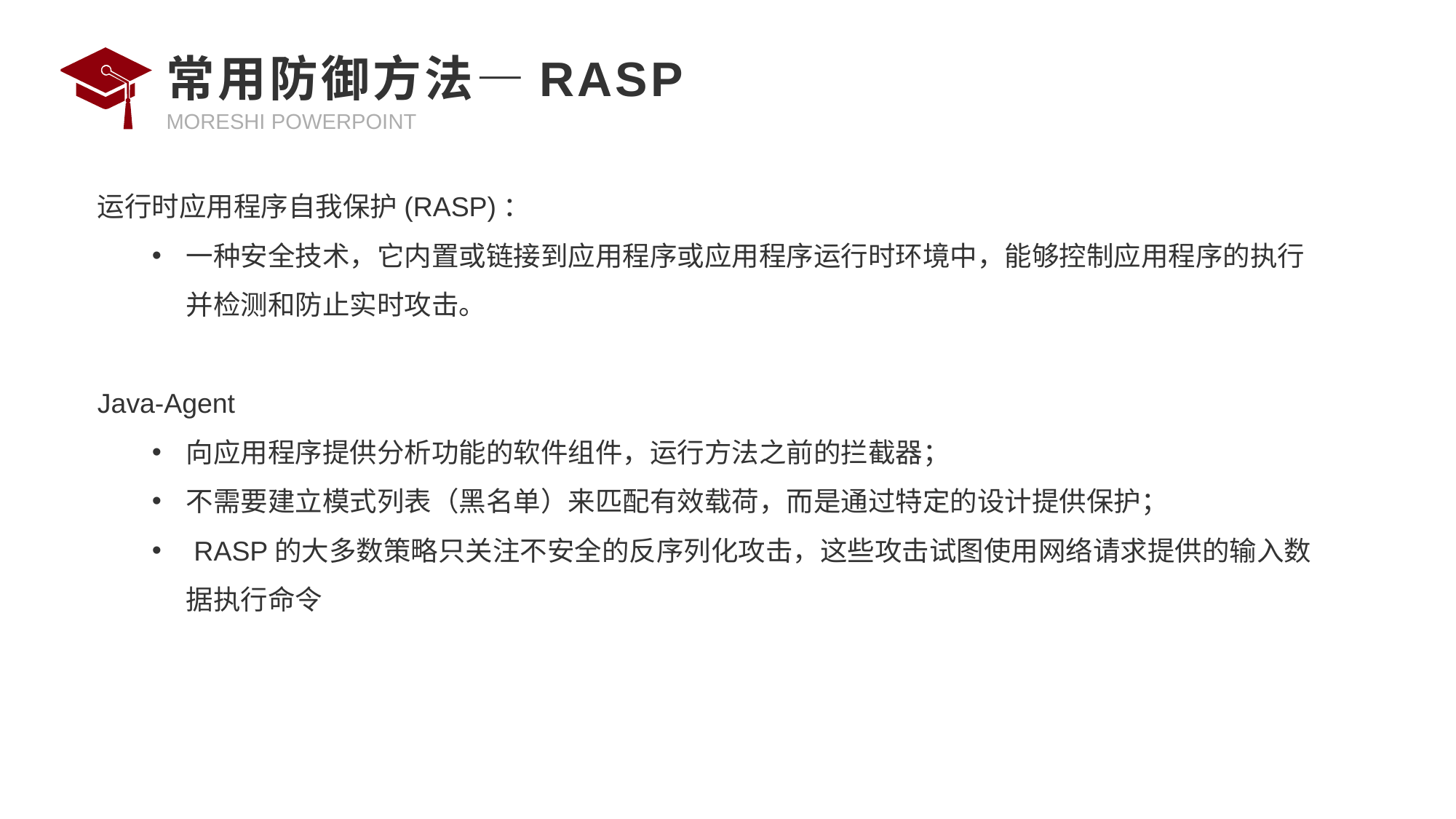

# 常用防御方法—RASP
运行时应用程序自我保护(RASP)：
一种安全技术，它内置或链接到应用程序或应用程序运行时环境中，能够控制应用程序的执行并检测和防止实时攻击。

Java-Agent
向应用程序提供分析功能的软件组件，运行方法之前的拦截器；
不需要建立模式列表（黑名单）来匹配有效载荷，而是通过特定的设计提供保护；
 RASP的大多数策略只关注不安全的反序列化攻击，这些攻击试图使用网络请求提供的输入数据执行命令